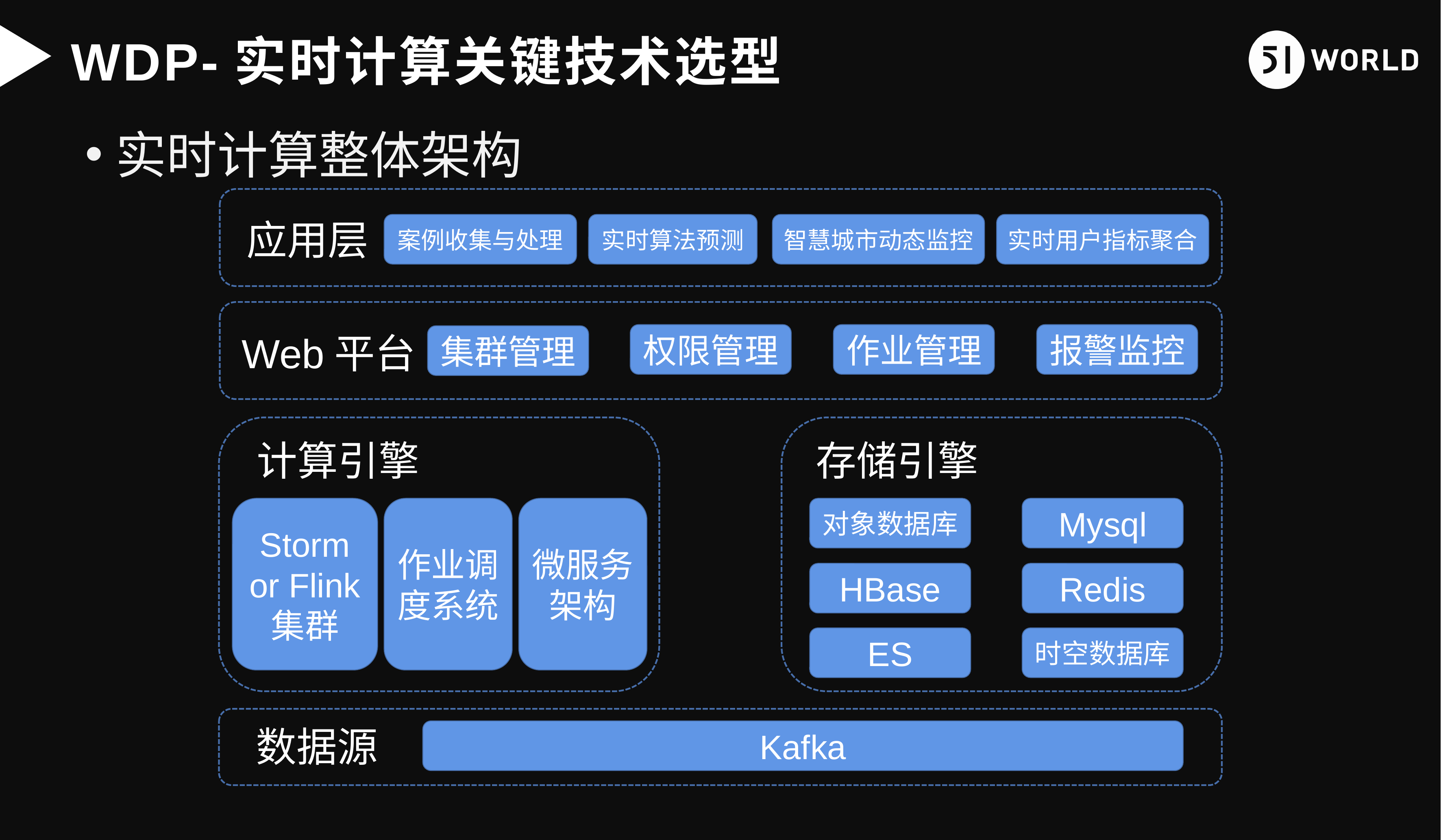

WDP-实时计算关键技术选型
实时计算整体架构

应用层
案例收集与处理
实时算法预测
智慧城市动态监控
实时用户指标聚合

Web平台
权限管理
作业管理
报警监控
集群管理

计算引擎
存储引擎
Storm or Flink
集群
作业调度系统
微服务架构
对象数据库
Mysql
HBase
Redis
ES
时空数据库

数据源
Kafka